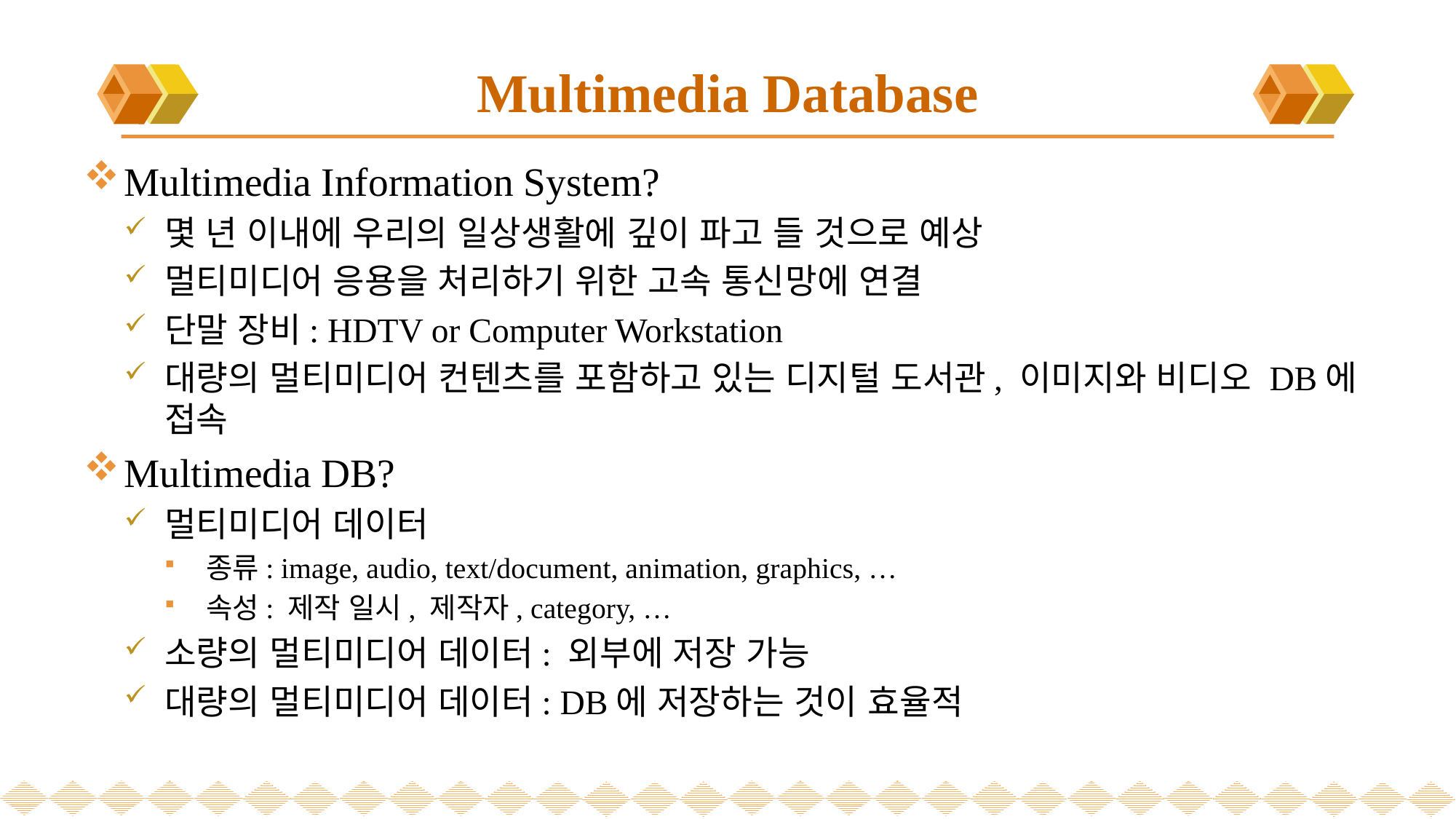

# Multimedia Database
Multimedia Information System?
몇 년 이내에 우리의 일상생활에 깊이 파고 들 것으로 예상
멀티미디어 응용을 처리하기 위한 고속 통신망에 연결
단말 장비: HDTV or Computer Workstation
대량의 멀티미디어 컨텐츠를 포함하고 있는 디지털 도서관, 이미지와 비디오 DB에 접속
Multimedia DB?
멀티미디어 데이터
종류: image, audio, text/document, animation, graphics, …
속성: 제작 일시, 제작자, category, …
소량의 멀티미디어 데이터: 외부에 저장 가능
대량의 멀티미디어 데이터: DB에 저장하는 것이 효율적